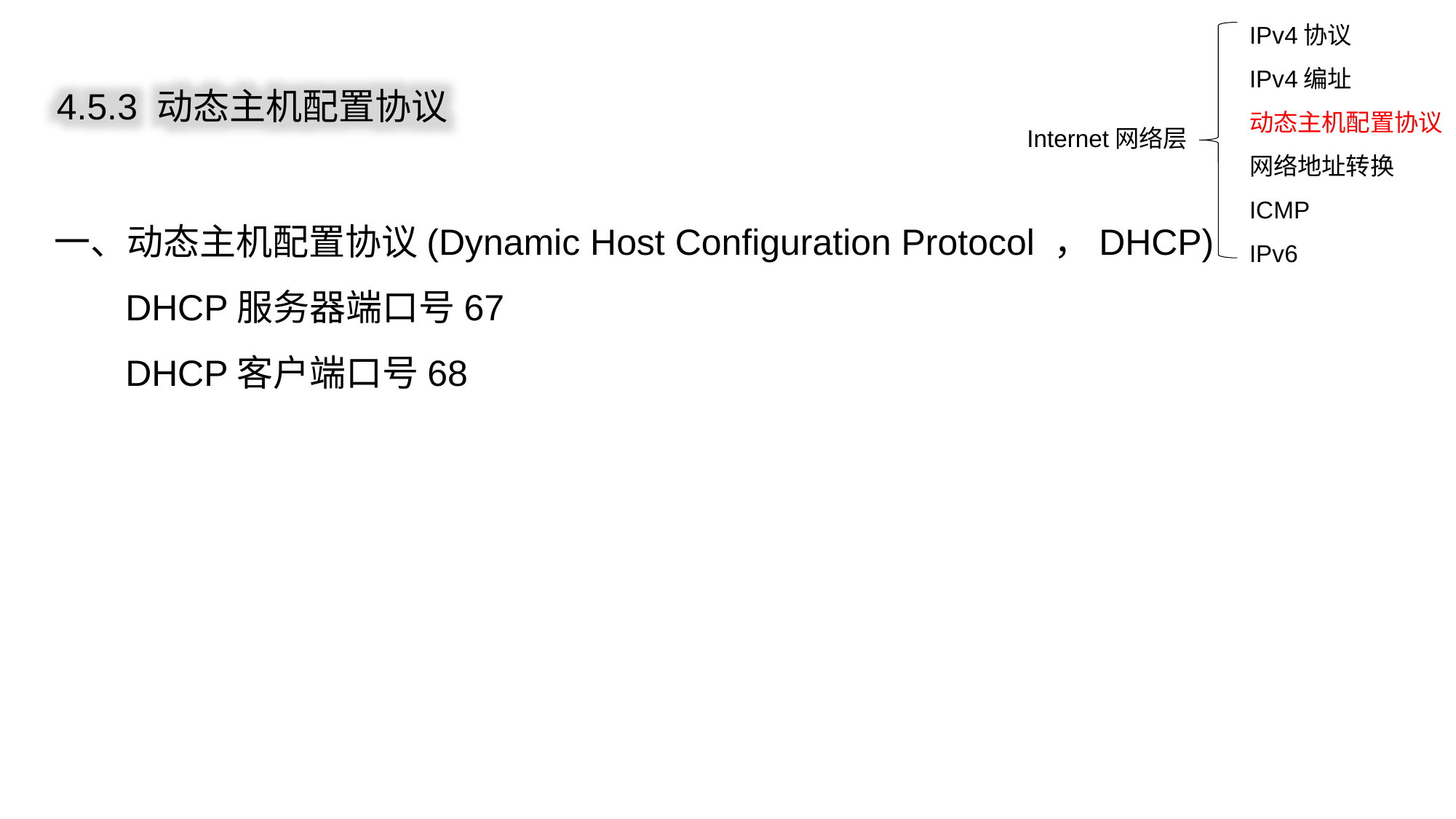

IPv4协议
IPv4编址
动态主机配置协议
网络地址转换
ICMP
IPv6

4.5.3 动态主机配置协议
Internet网络层
一、动态主机配置协议(Dynamic Host Configuration Protocol ，DHCP)
       DHCP服务器端口号67
       DHCP客户端口号68